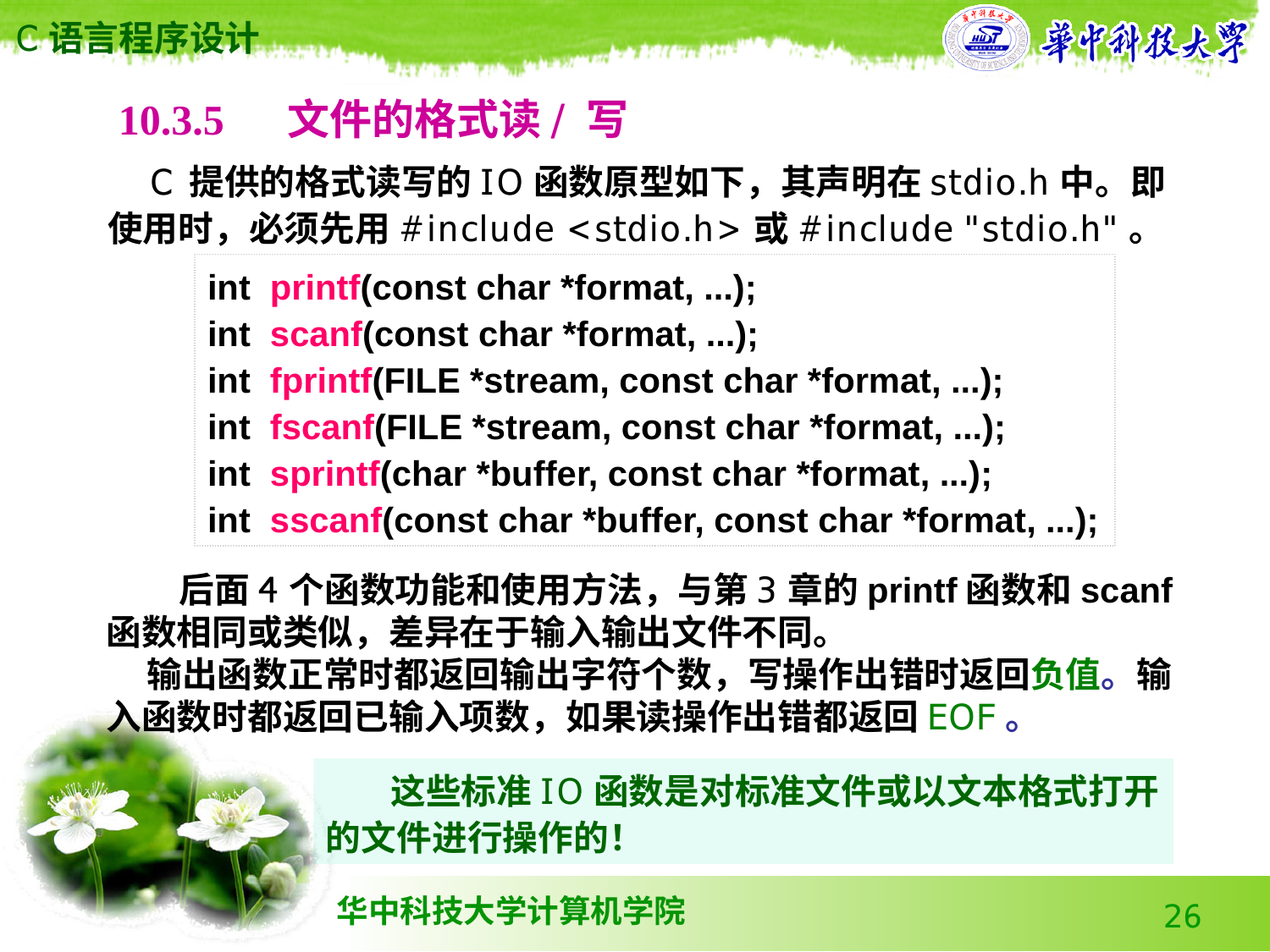

10.3.5 　文件的格式读/写
     C 提供的格式读写的IO函数原型如下，其声明在stdio.h中。即使用时，必须先用#include <stdio.h>或#include "stdio.h"。
int  printf(const char *format, ...);
int  scanf(const char *format, ...);
int  fprintf(FILE *stream, const char *format, ...);
int  fscanf(FILE *stream, const char *format, ...);
int  sprintf(char *buffer, const char *format, ...);
int  sscanf(const char *buffer, const char *format, ...);
        后面4个函数功能和使用方法，与第3章的printf函数和scanf函数相同或类似，差异在于输入输出文件不同。
    输出函数正常时都返回输出字符个数，写操作出错时返回负值。输入函数时都返回已输入项数，如果读操作出错都返回EOF。
       这些标准IO函数是对标准文件或以文本格式打开的文件进行操作的！
26